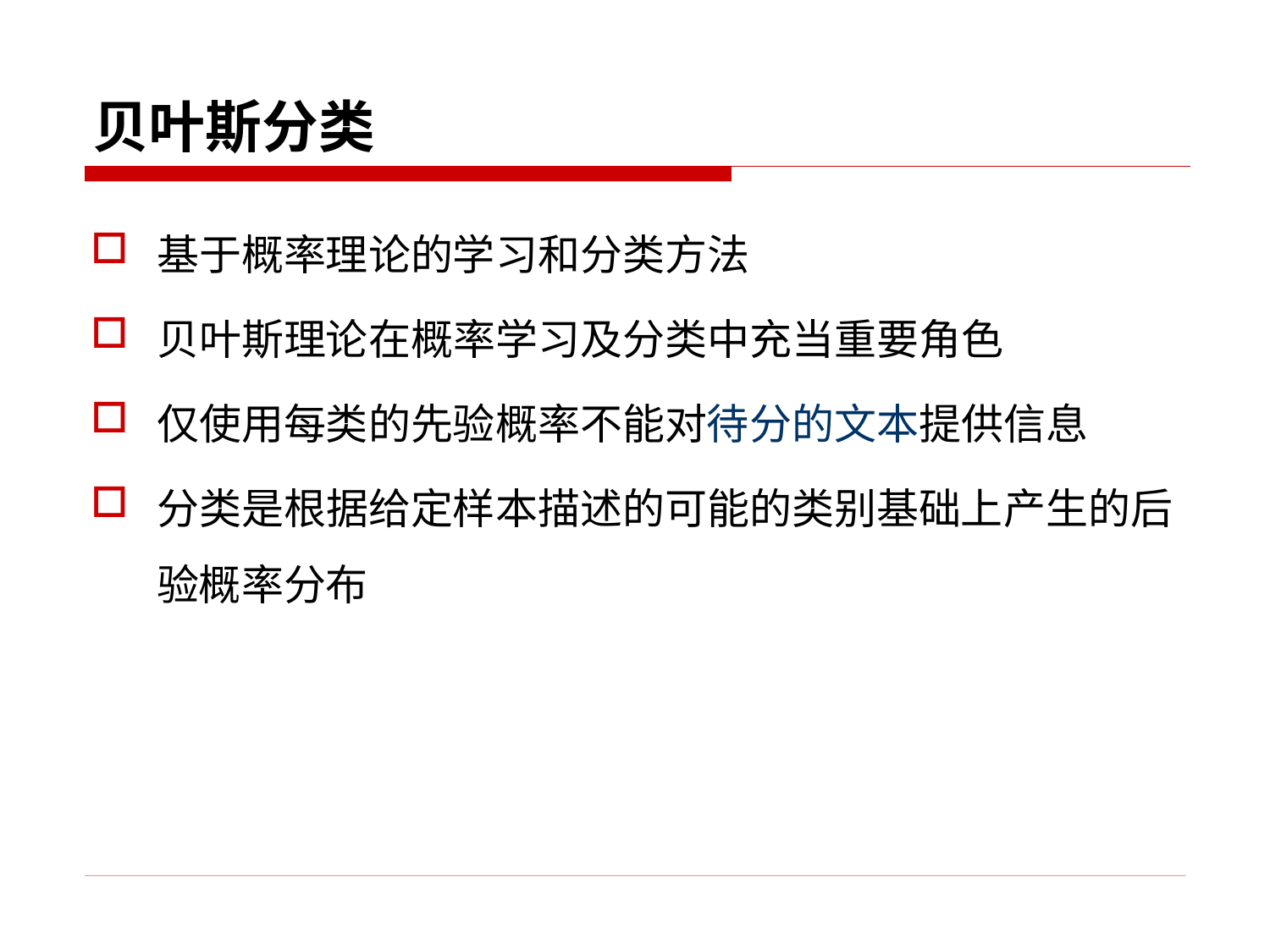

贝叶斯分类
基于概率理论的学习和分类方法
贝叶斯理论在概率学习及分类中充当重要角色
仅使用每类的先验概率不能对待分的文本提供信息
分类是根据给定样本描述的可能的类别基础上产生的后验概率分布